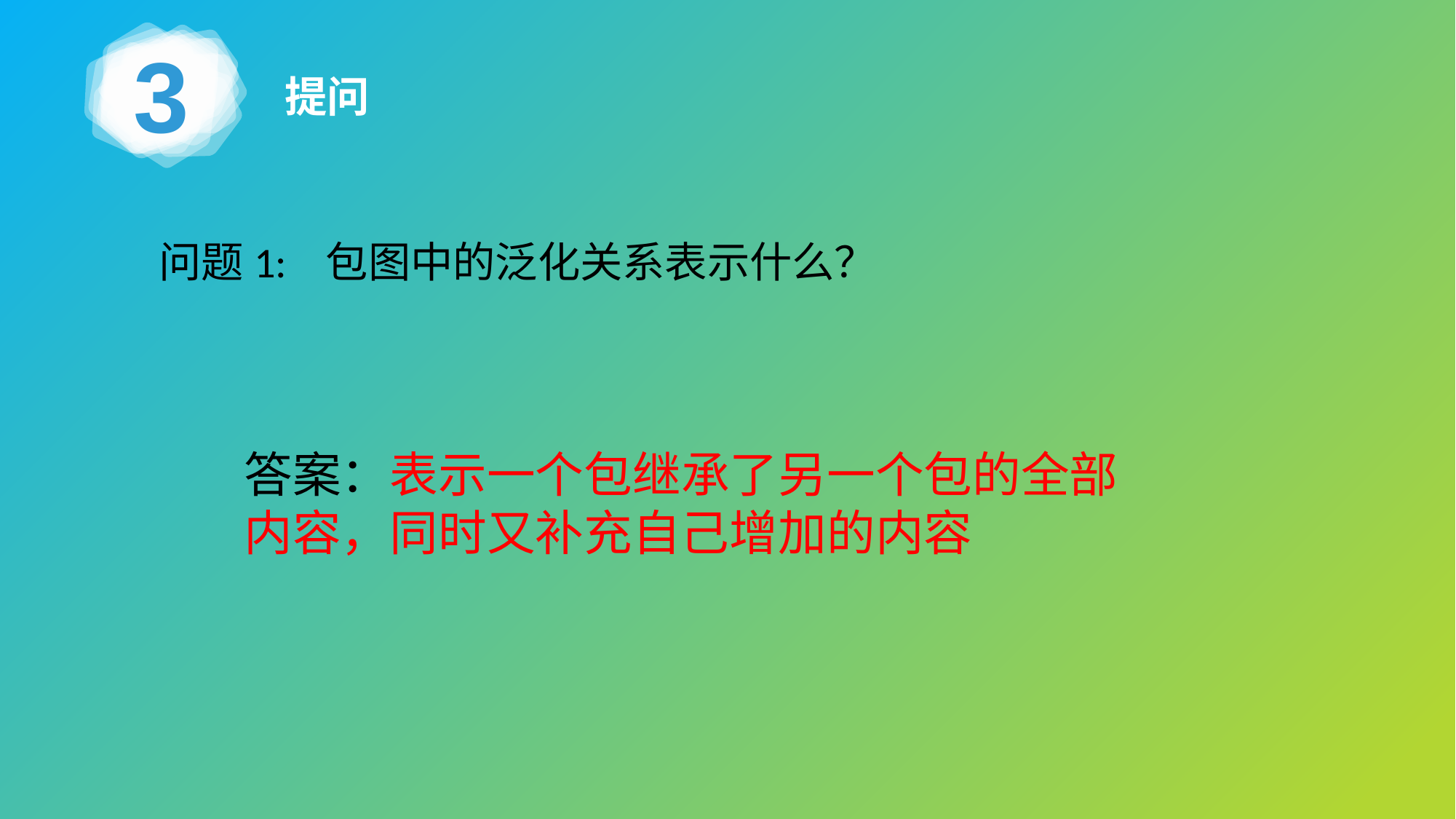

3

提问
问题1:   包图中的泛化关系表示什么？
答案：表示一个包继承了另一个包的全部内容，同时又补充自己增加的内容